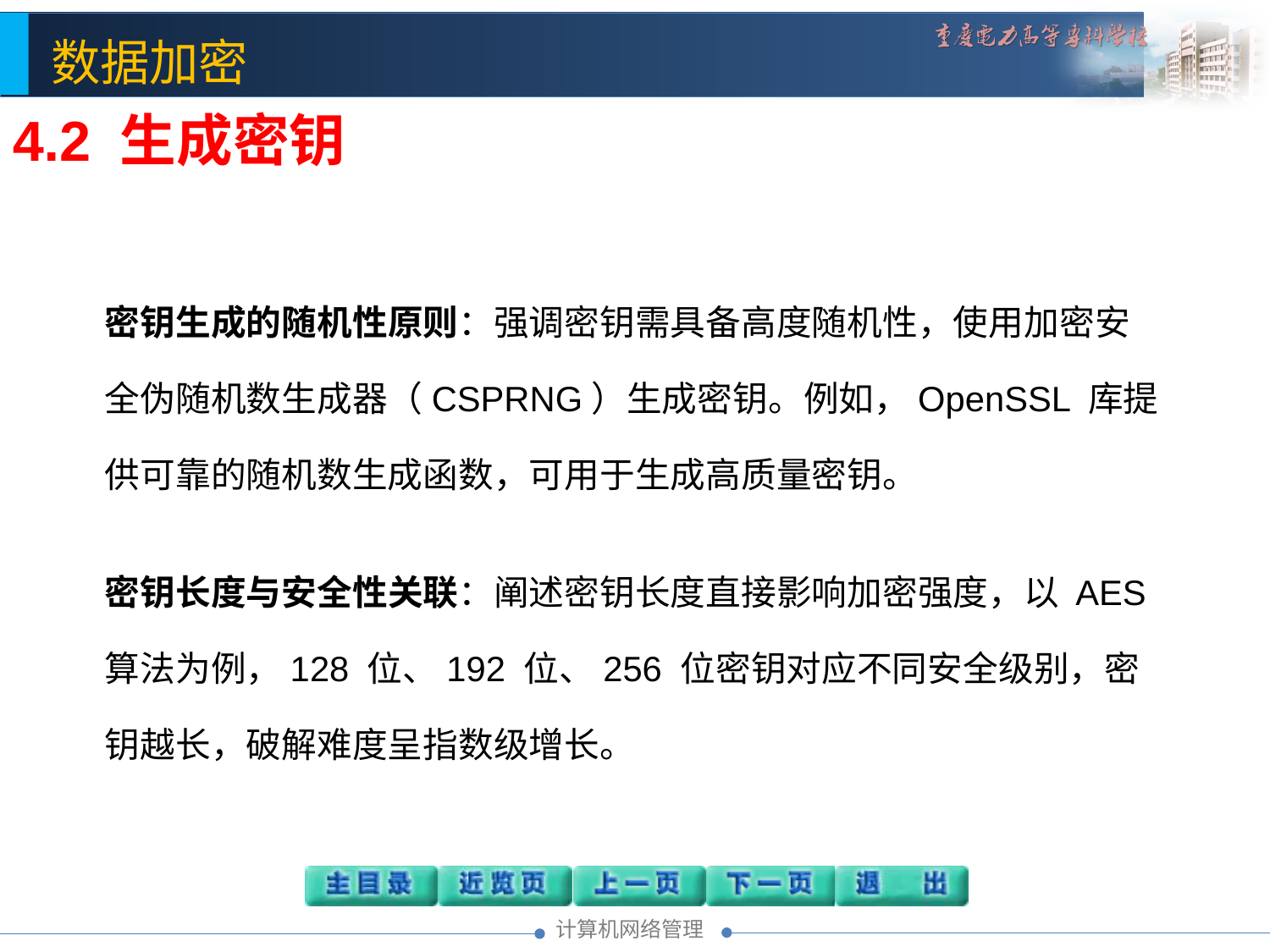

4.2 生成密钥
密钥生成的随机性原则：强调密钥需具备高度随机性，使用加密安全伪随机数生成器（CSPRNG）生成密钥。例如，OpenSSL 库提供可靠的随机数生成函数，可用于生成高质量密钥。​
密钥长度与安全性关联：阐述密钥长度直接影响加密强度，以 AES 算法为例，128 位、192 位、256 位密钥对应不同安全级别，密钥越长，破解难度呈指数级增长。